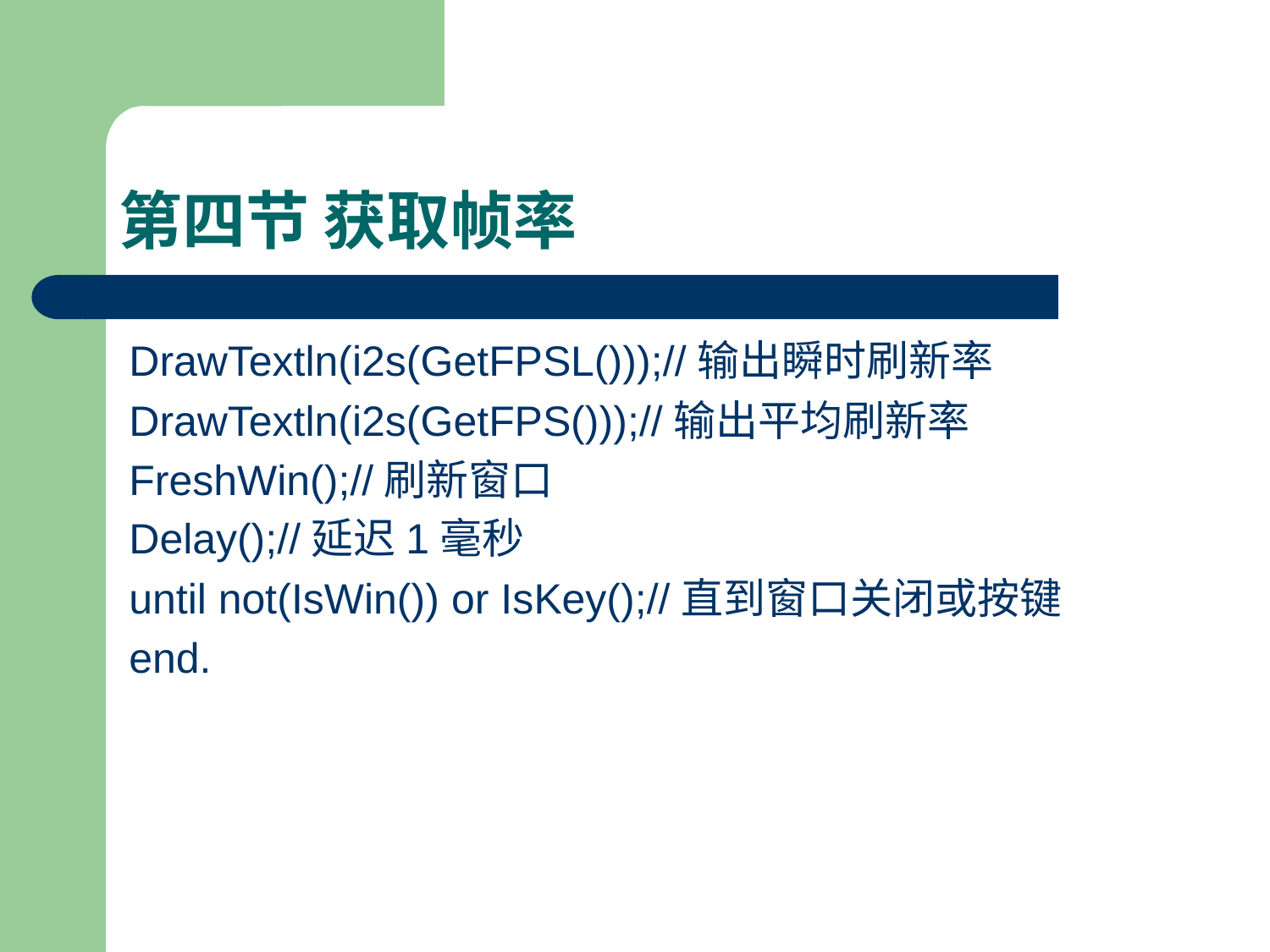

# 第四节 获取帧率
DrawTextln(i2s(GetFPSL()));//输出瞬时刷新率
DrawTextln(i2s(GetFPS()));//输出平均刷新率
FreshWin();//刷新窗口
Delay();//延迟1毫秒
until not(IsWin()) or IsKey();//直到窗口关闭或按键
end.